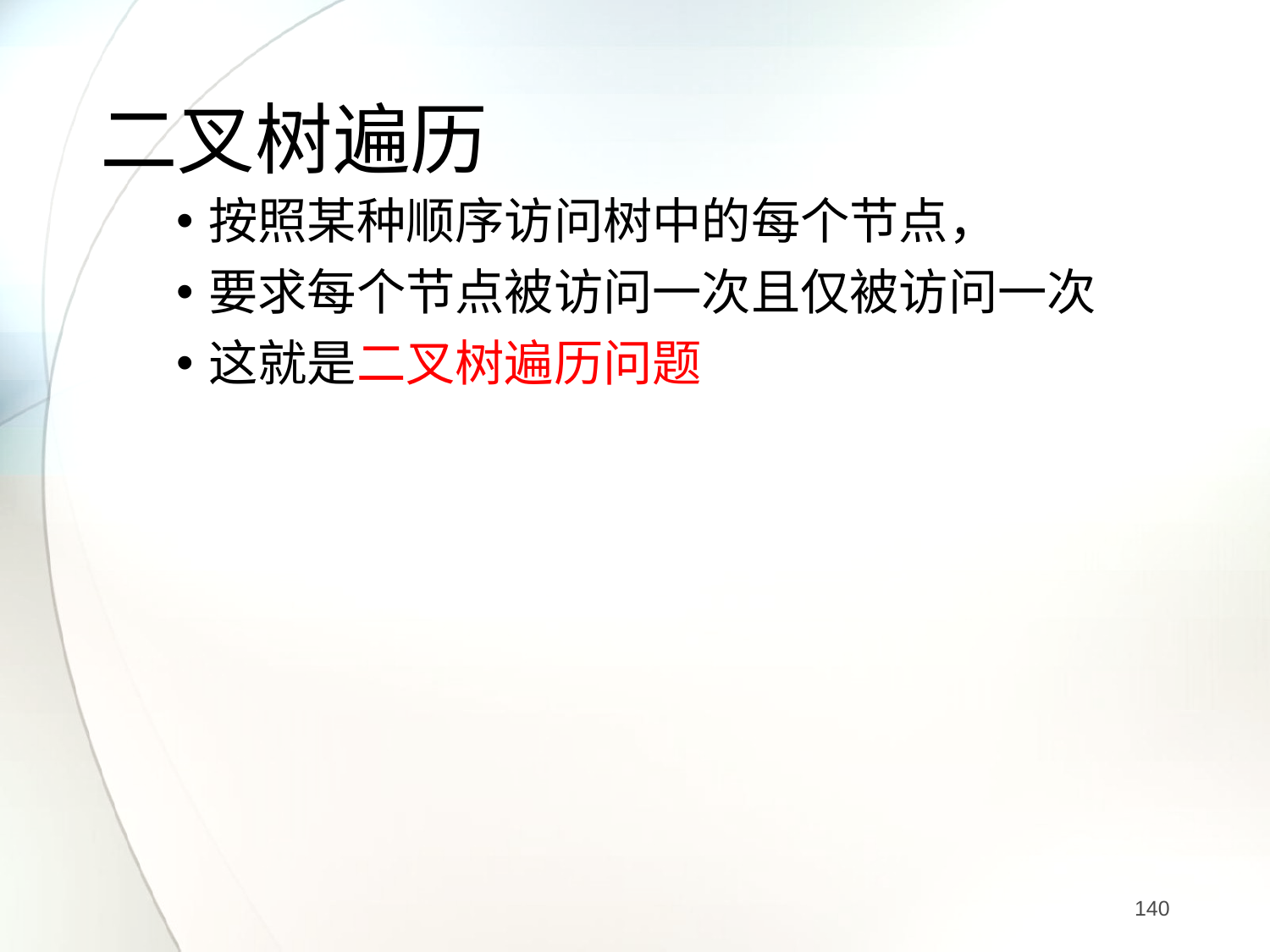

# 二叉树遍历
按照某种顺序访问树中的每个节点，
要求每个节点被访问一次且仅被访问一次
这就是二叉树遍历问题
140